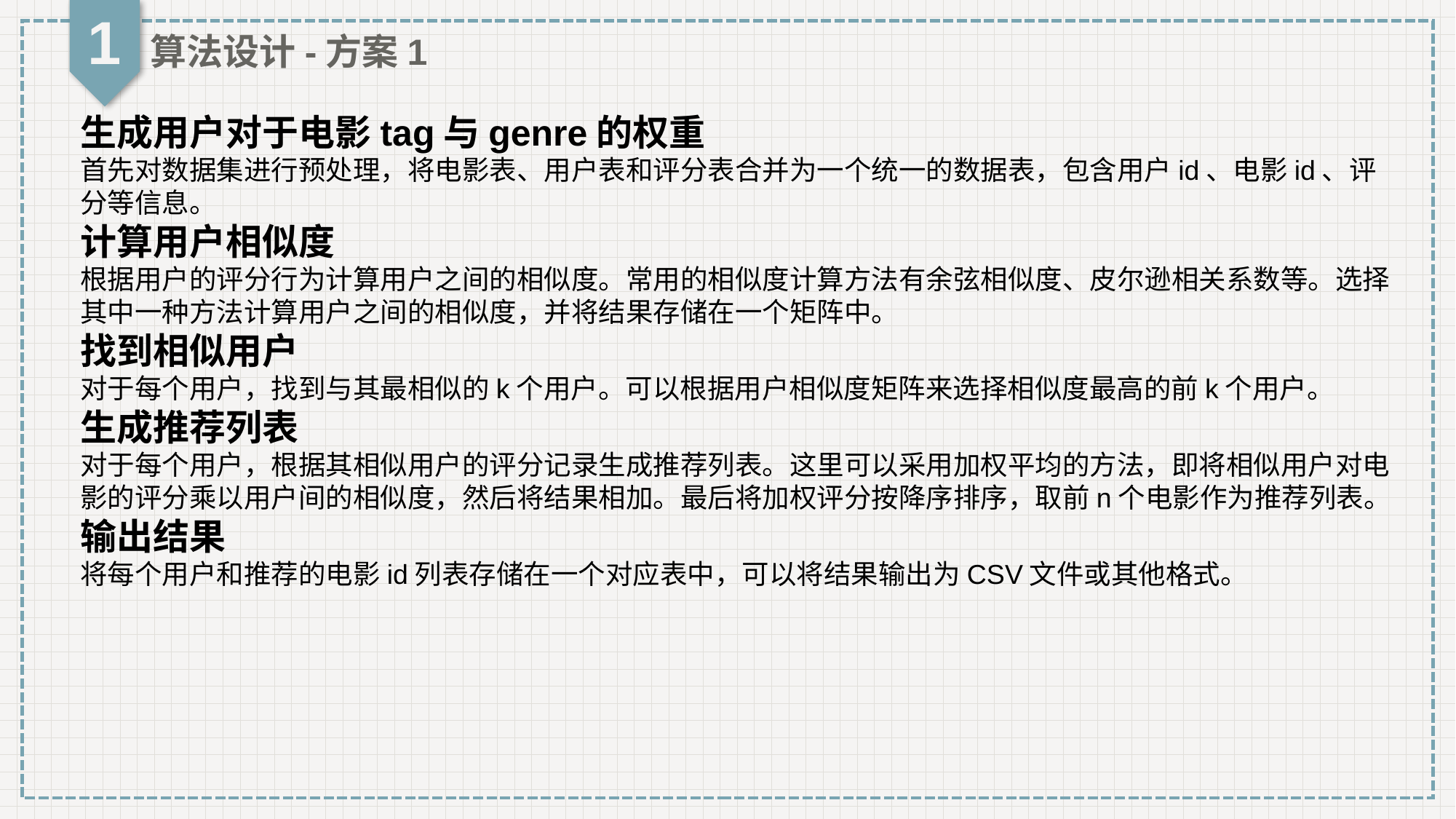

1
算法设计-方案1
生成用户对于电影tag与genre的权重
首先对数据集进行预处理，将电影表、用户表和评分表合并为一个统一的数据表，包含用户id、电影id、评分等信息。
计算用户相似度
根据用户的评分行为计算用户之间的相似度。常用的相似度计算方法有余弦相似度、皮尔逊相关系数等。选择其中一种方法计算用户之间的相似度，并将结果存储在一个矩阵中。
找到相似用户
对于每个用户，找到与其最相似的k个用户。可以根据用户相似度矩阵来选择相似度最高的前k个用户。
生成推荐列表
对于每个用户，根据其相似用户的评分记录生成推荐列表。这里可以采用加权平均的方法，即将相似用户对电影的评分乘以用户间的相似度，然后将结果相加。最后将加权评分按降序排序，取前n个电影作为推荐列表。
输出结果
将每个用户和推荐的电影id列表存储在一个对应表中，可以将结果输出为CSV文件或其他格式。